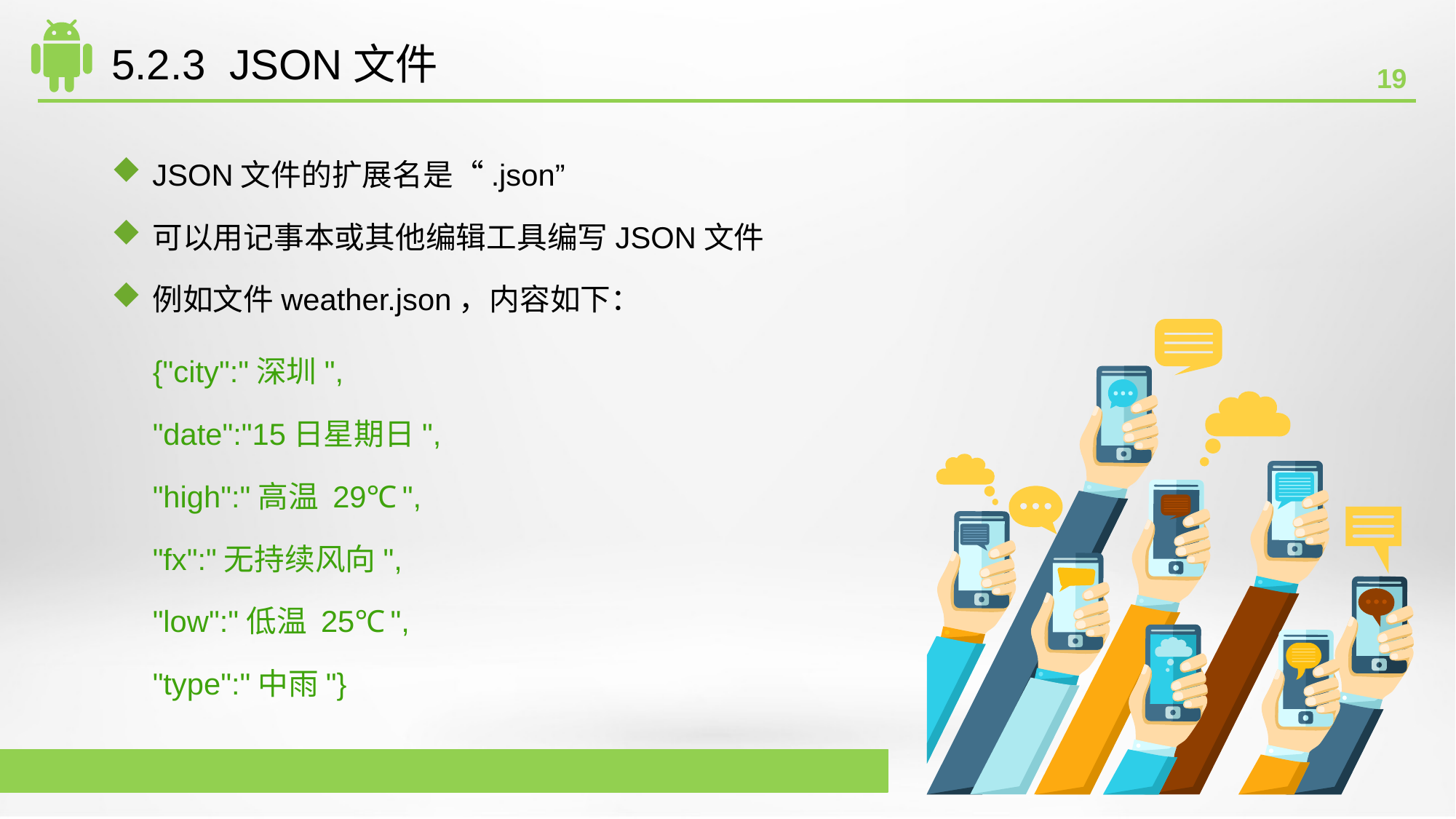

# 5.2.3  JSON文件
JSON文件的扩展名是“.json”
可以用记事本或其他编辑工具编写JSON文件
例如文件weather.json，内容如下：

{"city":"深圳",
"date":"15日星期日",
"high":"高温 29℃",
"fx":"无持续风向",
"low":"低温 25℃",
"type":"中雨"}